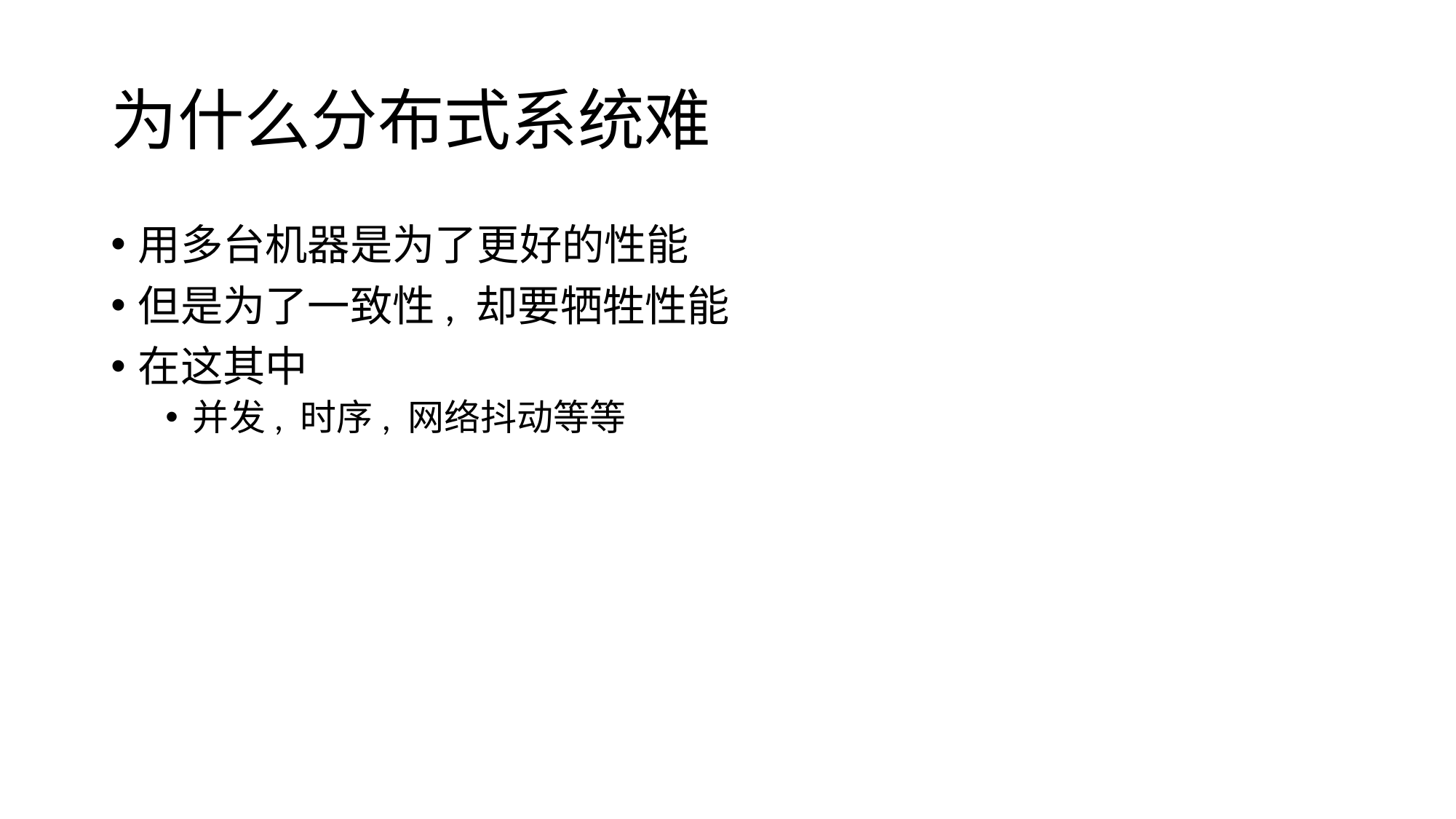

# 为什么分布式系统难
用多台机器是为了更好的性能
但是为了一致性, 却要牺牲性能
在这其中
并发, 时序, 网络抖动等等